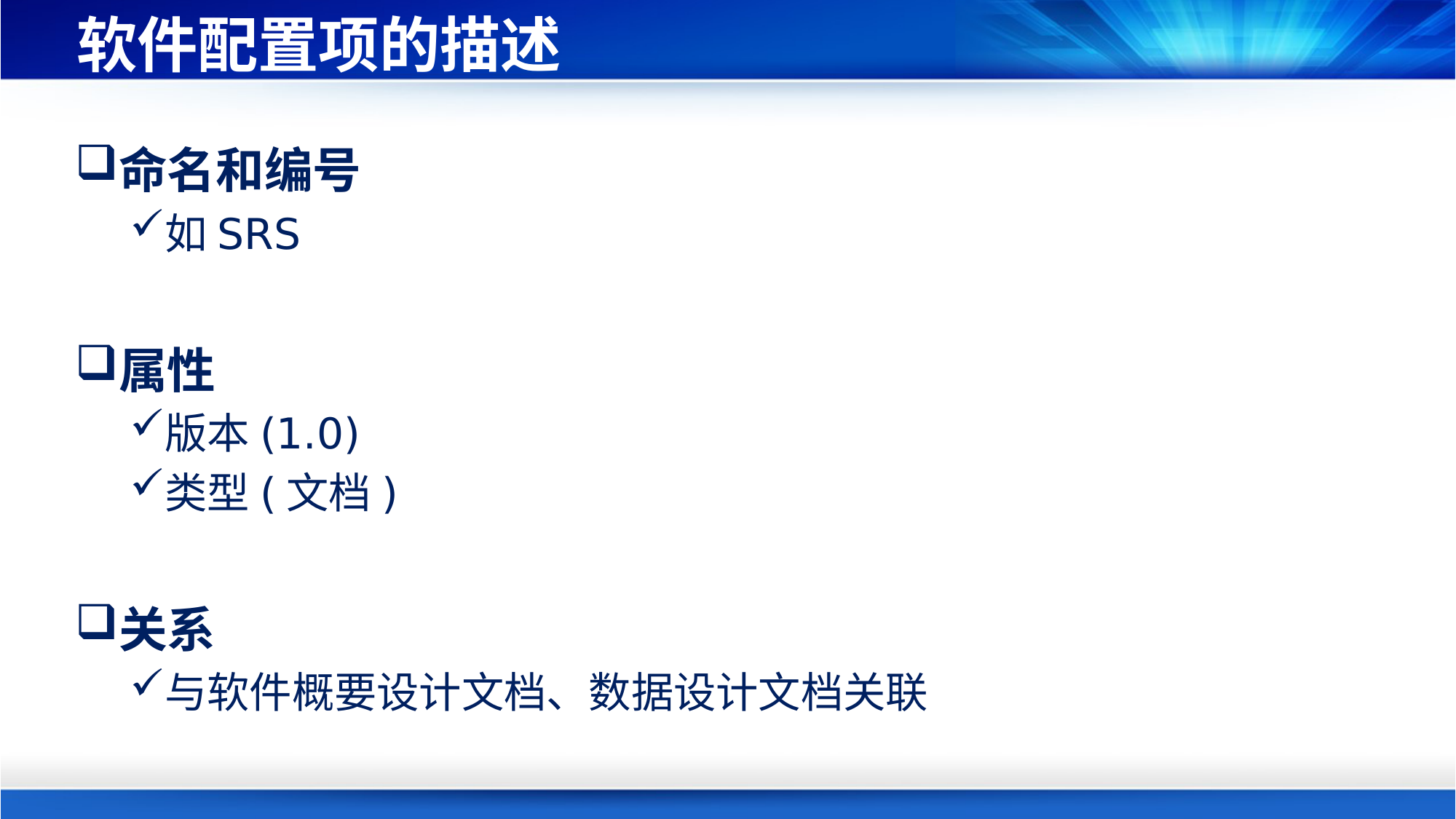

# 软件配置项的描述
命名和编号
如SRS

属性
版本(1.0)
类型(文档)

关系
与软件概要设计文档、数据设计文档关联